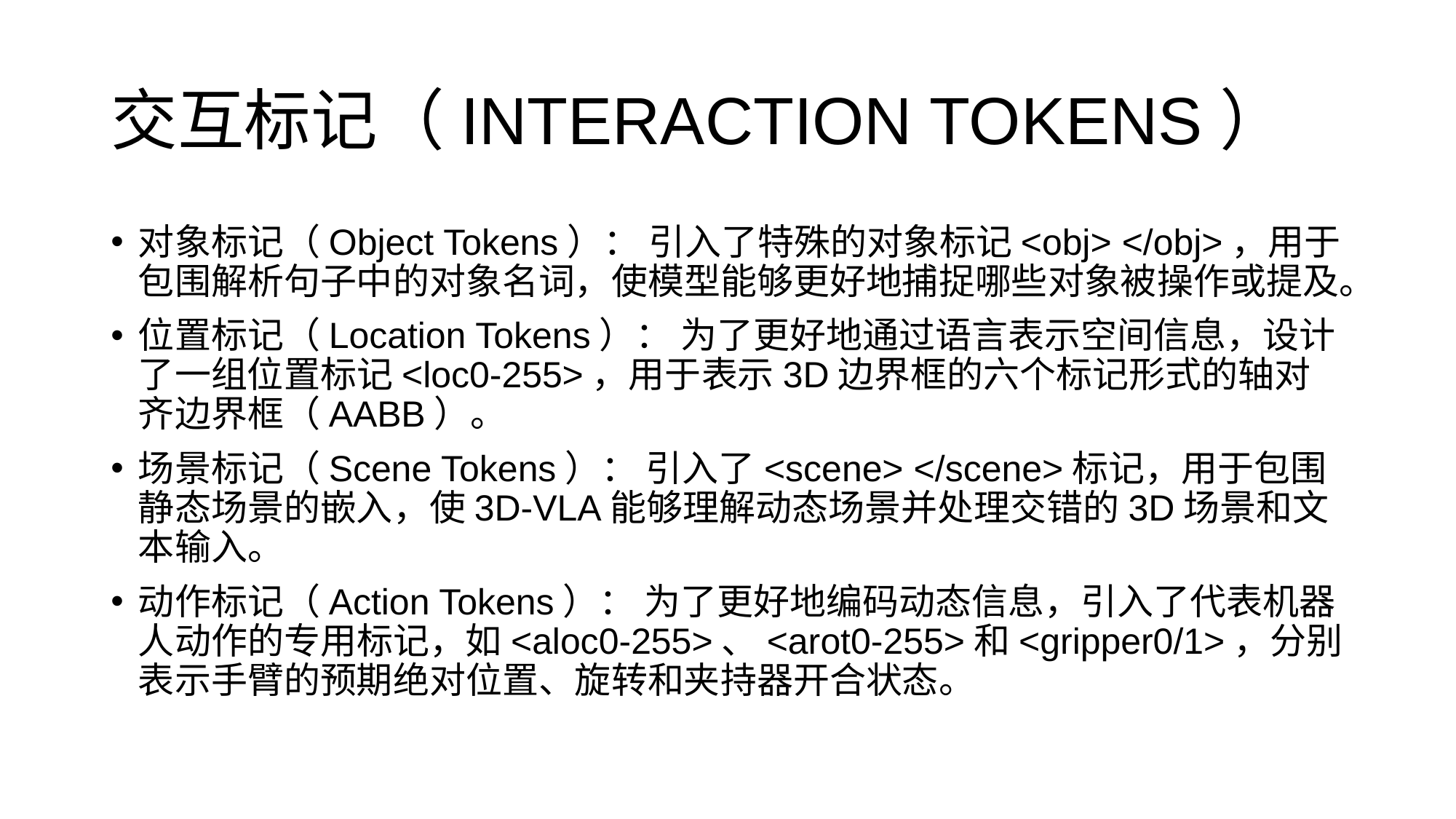

# 交互标记（INTERACTION TOKENS）
对象标记（Object Tokens）： 引入了特殊的对象标记<obj> </obj>，用于包围解析句子中的对象名词，使模型能够更好地捕捉哪些对象被操作或提及。
位置标记（Location Tokens）： 为了更好地通过语言表示空间信息，设计了一组位置标记<loc0-255>，用于表示3D边界框的六个标记形式的轴对齐边界框（AABB）。
场景标记（Scene Tokens）： 引入了<scene> </scene>标记，用于包围静态场景的嵌入，使3D-VLA能够理解动态场景并处理交错的3D场景和文本输入。
动作标记（Action Tokens）： 为了更好地编码动态信息，引入了代表机器人动作的专用标记，如<aloc0-255>、<arot0-255>和<gripper0/1>，分别表示手臂的预期绝对位置、旋转和夹持器开合状态。